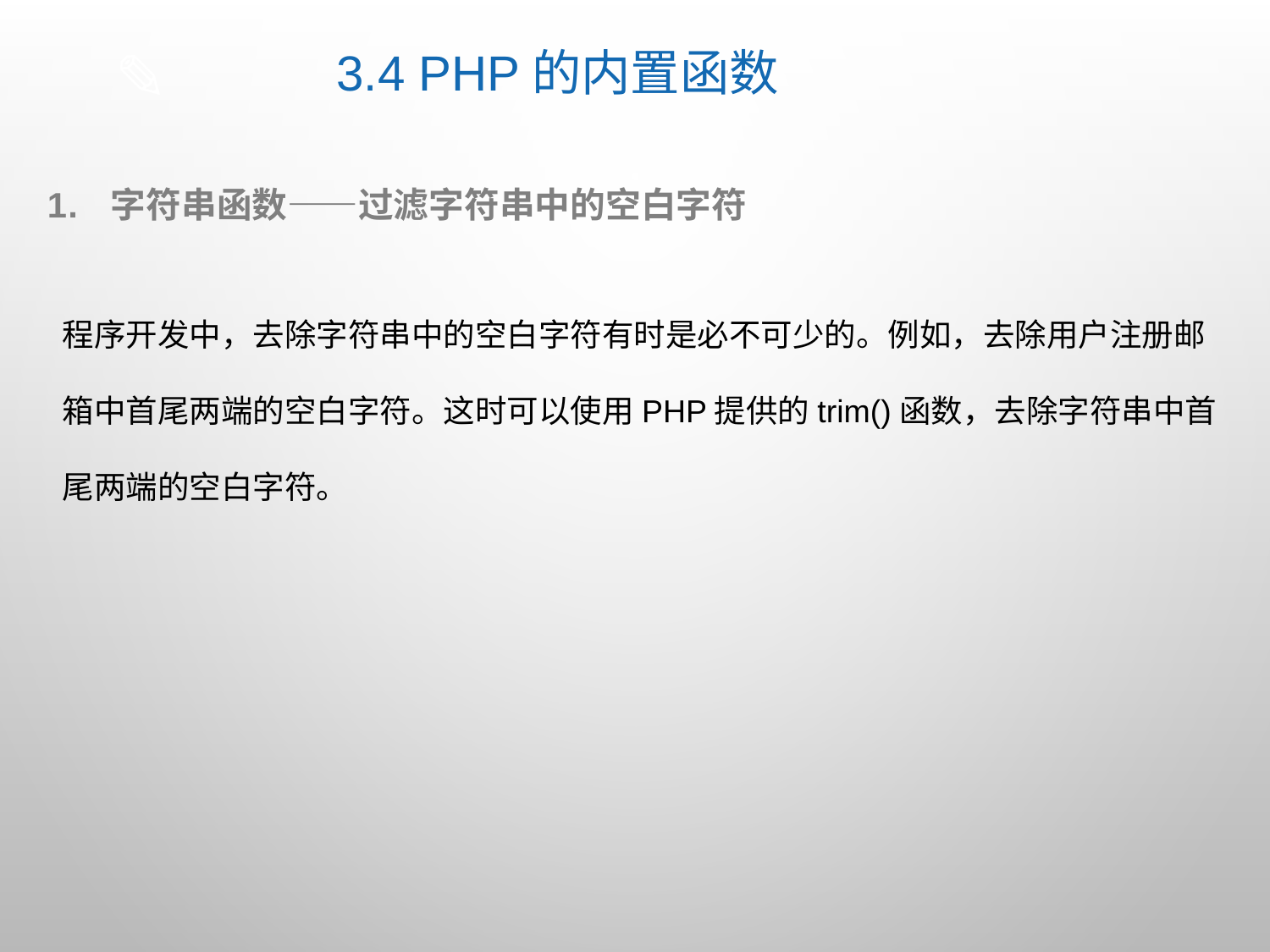

# 3.4 PHP的内置函数
字符串函数——过滤字符串中的空白字符
程序开发中，去除字符串中的空白字符有时是必不可少的。例如，去除用户注册邮箱中首尾两端的空白字符。这时可以使用PHP提供的trim()函数，去除字符串中首尾两端的空白字符。